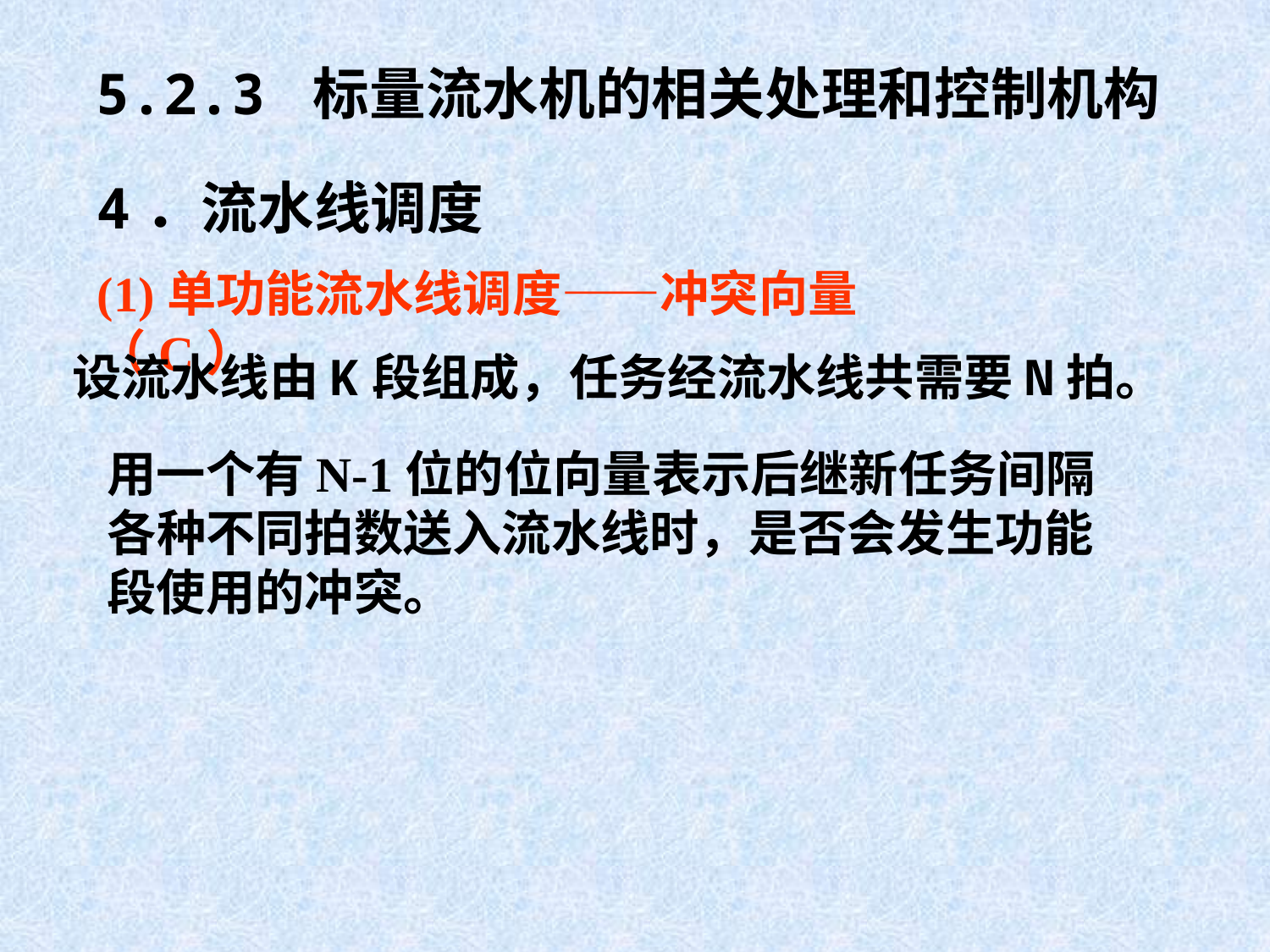

5.2.3 标量流水机的相关处理和控制机构
4．流水线调度
(1)单功能流水线调度——冲突向量（C）
设流水线由K段组成，任务经流水线共需要N拍。
用一个有N-1位的位向量表示后继新任务间隔各种不同拍数送入流水线时，是否会发生功能段使用的冲突。